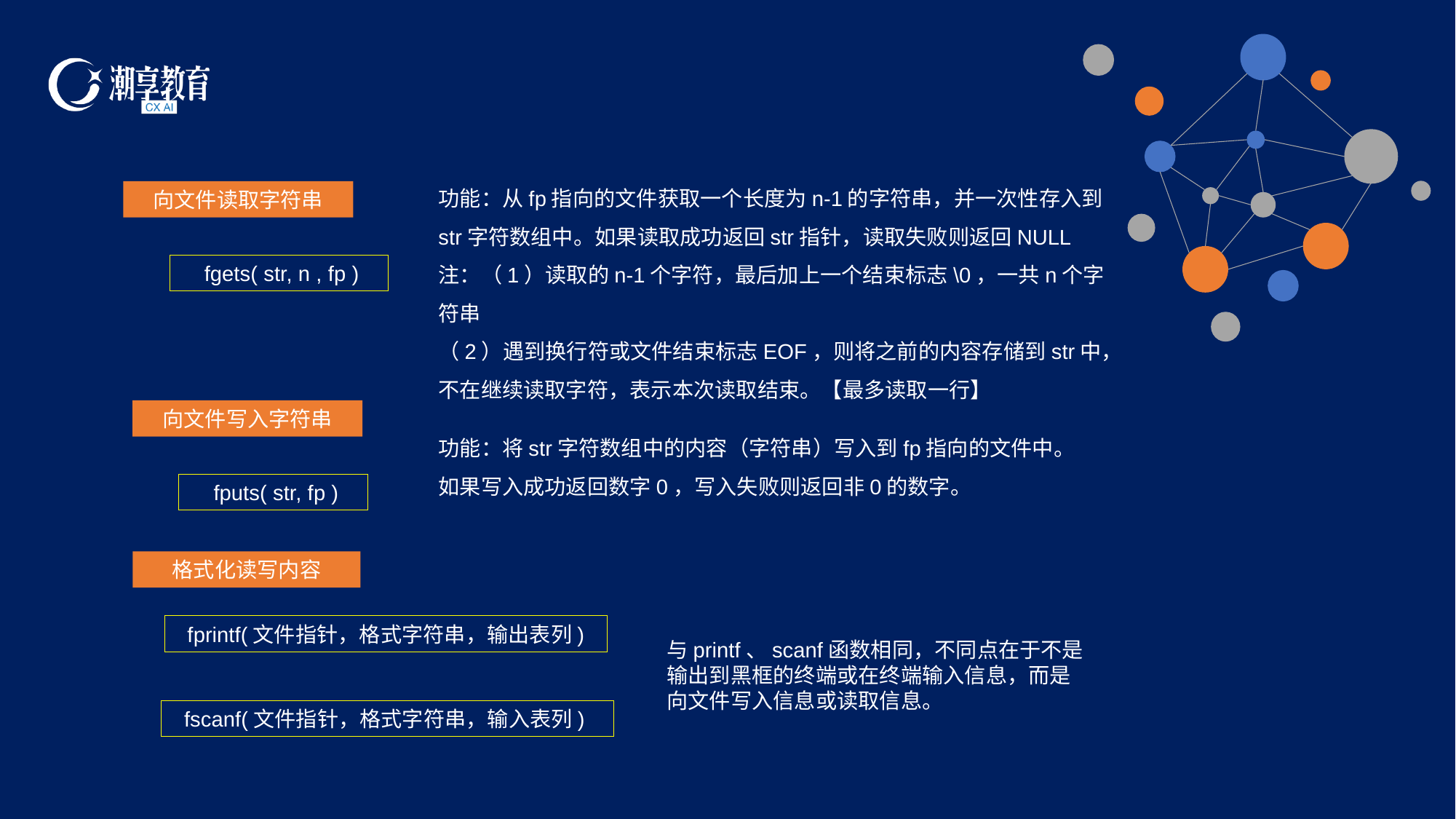

功能：从fp指向的文件获取一个长度为n-1的字符串，并一次性存入到str字符数组中。如果读取成功返回str指针，读取失败则返回NULL
注：（1）读取的n-1个字符，最后加上一个结束标志\0，一共n个字符串
（2）遇到换行符或文件结束标志EOF，则将之前的内容存储到str中，不在继续读取字符，表示本次读取结束。【最多读取一行】
   向文件读取字符串
    fgets( str, n , fp )
   向文件写入字符串
功能：将str字符数组中的内容（字符串）写入到fp指向的文件中。
如果写入成功返回数字0，写入失败则返回非0的数字。
    fputs( str, fp )
     格式化读写内容
  fprintf(文件指针，格式字符串，输出表列)
与printf、scanf函数相同，不同点在于不是输出到黑框的终端或在终端输入信息，而是向文件写入信息或读取信息。
  fscanf(文件指针，格式字符串，输入表列)